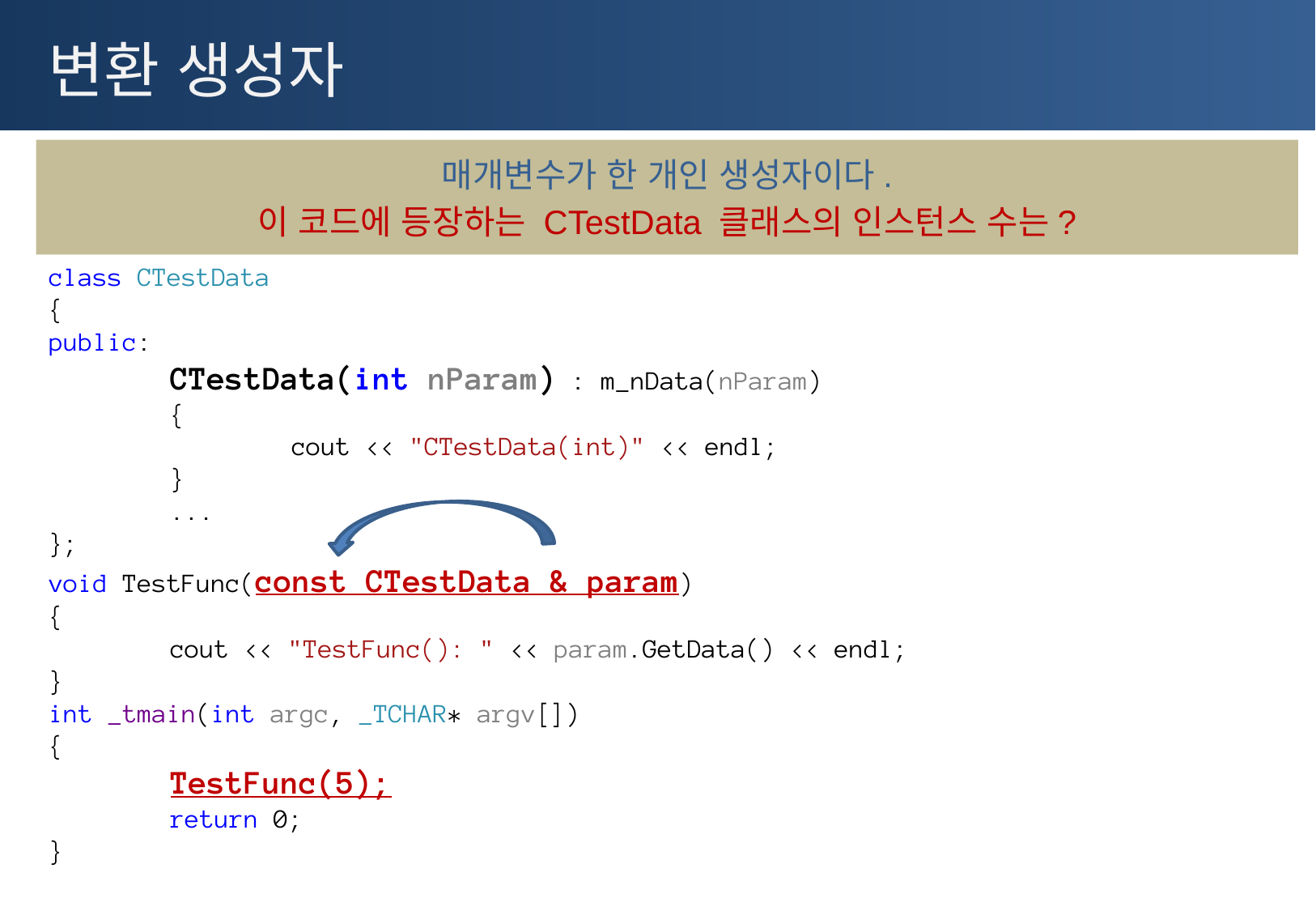

# 변환 생성자
매개변수가 한 개인 생성자이다.
이 코드에 등장하는 CTestData 클래스의 인스턴스 수는?
class CTestData
{
public:
	CTestData(int nParam) : m_nData(nParam)
	{
		cout << "CTestData(int)" << endl;
	}
	...
};
void TestFunc(const CTestData & param)
{
	cout << "TestFunc(): " << param.GetData() << endl;
}
int _tmain(int argc, _TCHAR* argv[])
{
	TestFunc(5);
	return 0;
}